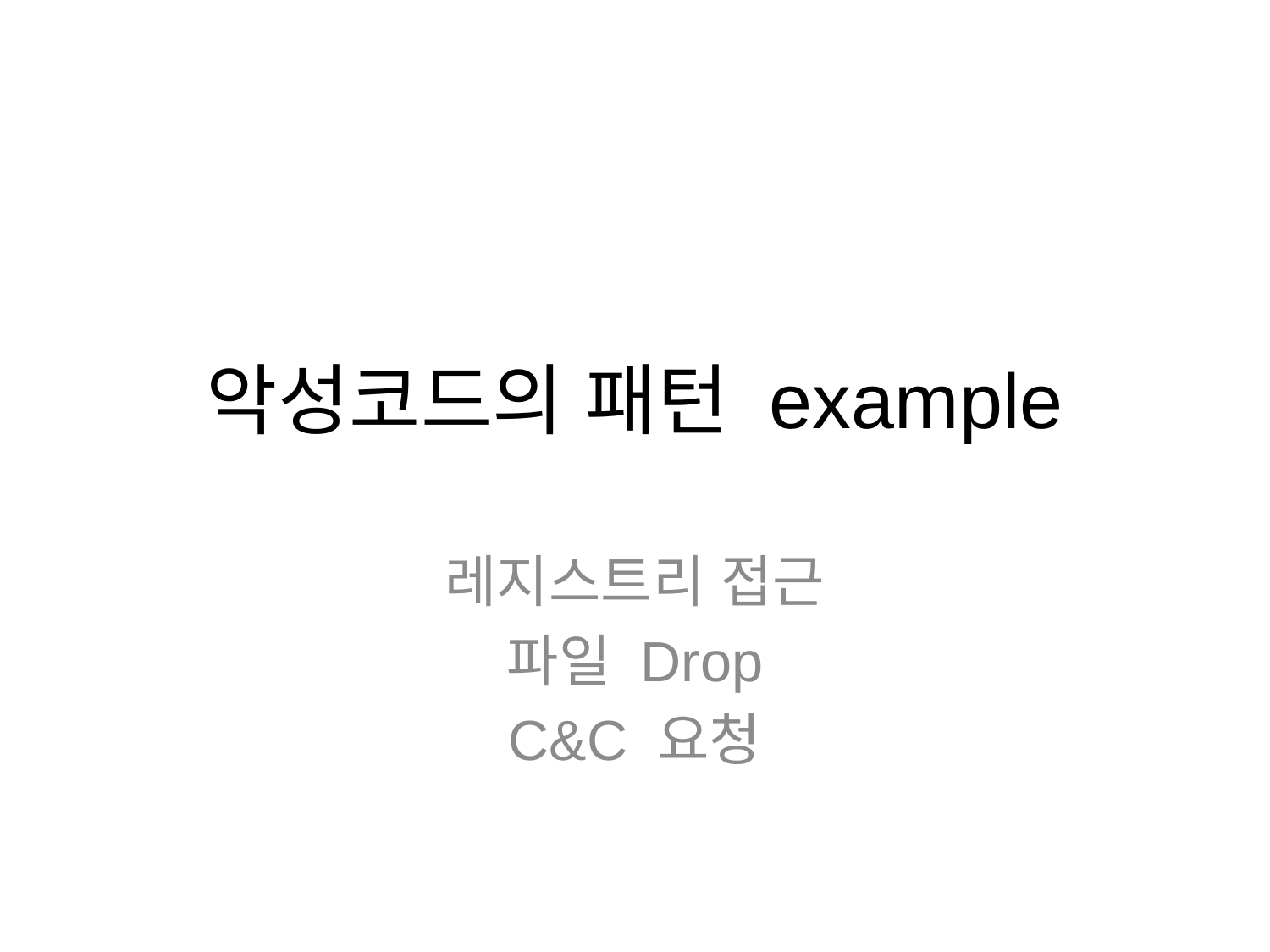

# 악성코드의 패턴 example
레지스트리 접근
파일 Drop
C&C 요청